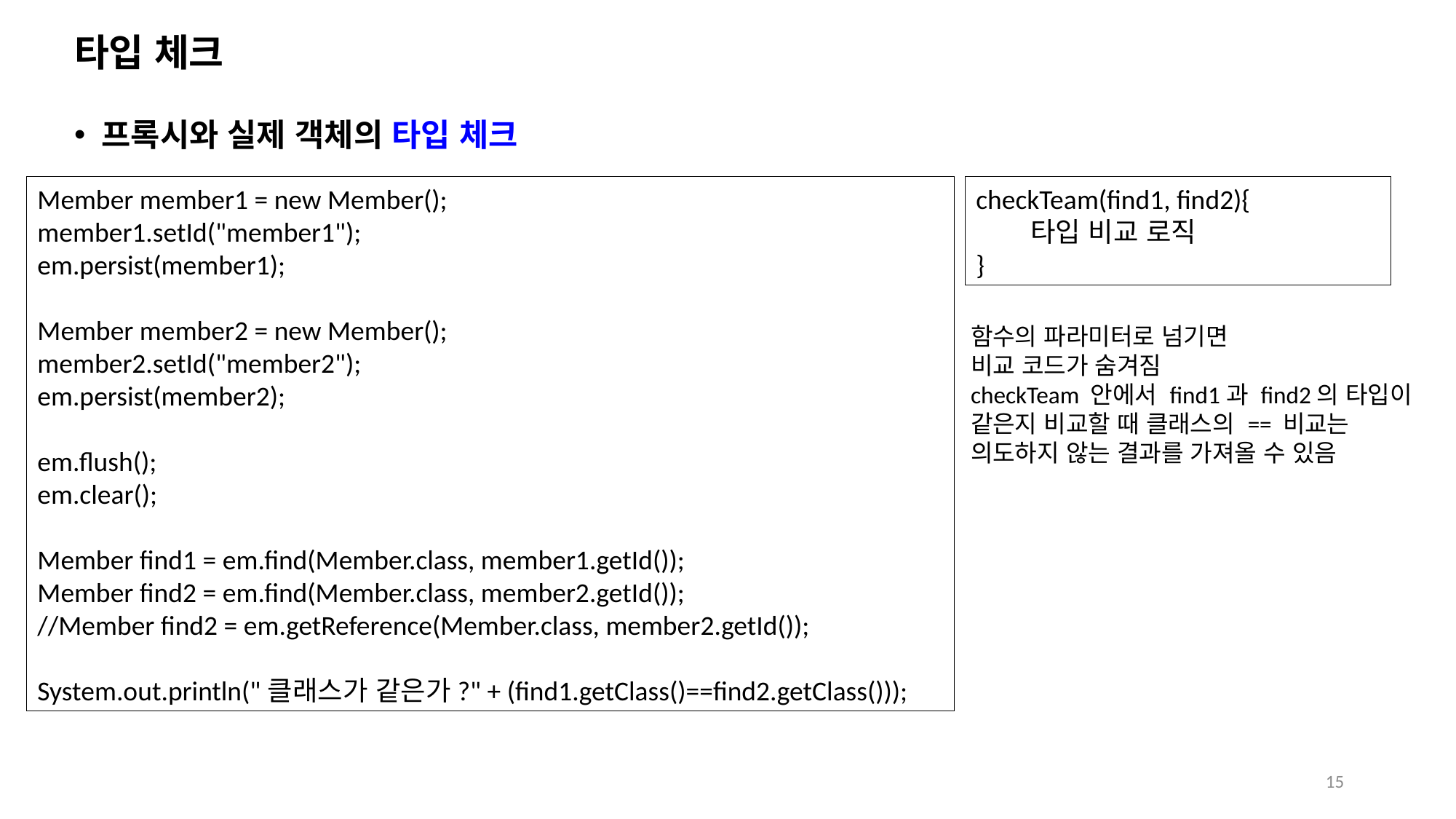

# 타입 체크
프록시와 실제 객체의 타입 체크
Member member1 = new Member();
member1.setId("member1");
em.persist(member1);

Member member2 = new Member();
member2.setId("member2");
em.persist(member2);

em.flush();
em.clear();

Member find1 = em.find(Member.class, member1.getId());
Member find2 = em.find(Member.class, member2.getId());
//Member find2 = em.getReference(Member.class, member2.getId());

System.out.println("클래스가 같은가?" + (find1.getClass()==find2.getClass()));
checkTeam(find1, find2){
타입 비교 로직
}
함수의 파라미터로 넘기면
비교 코드가 숨겨짐
checkTeam 안에서 find1과 find2의 타입이
같은지 비교할 때 클래스의 == 비교는
의도하지 않는 결과를 가져올 수 있음
15